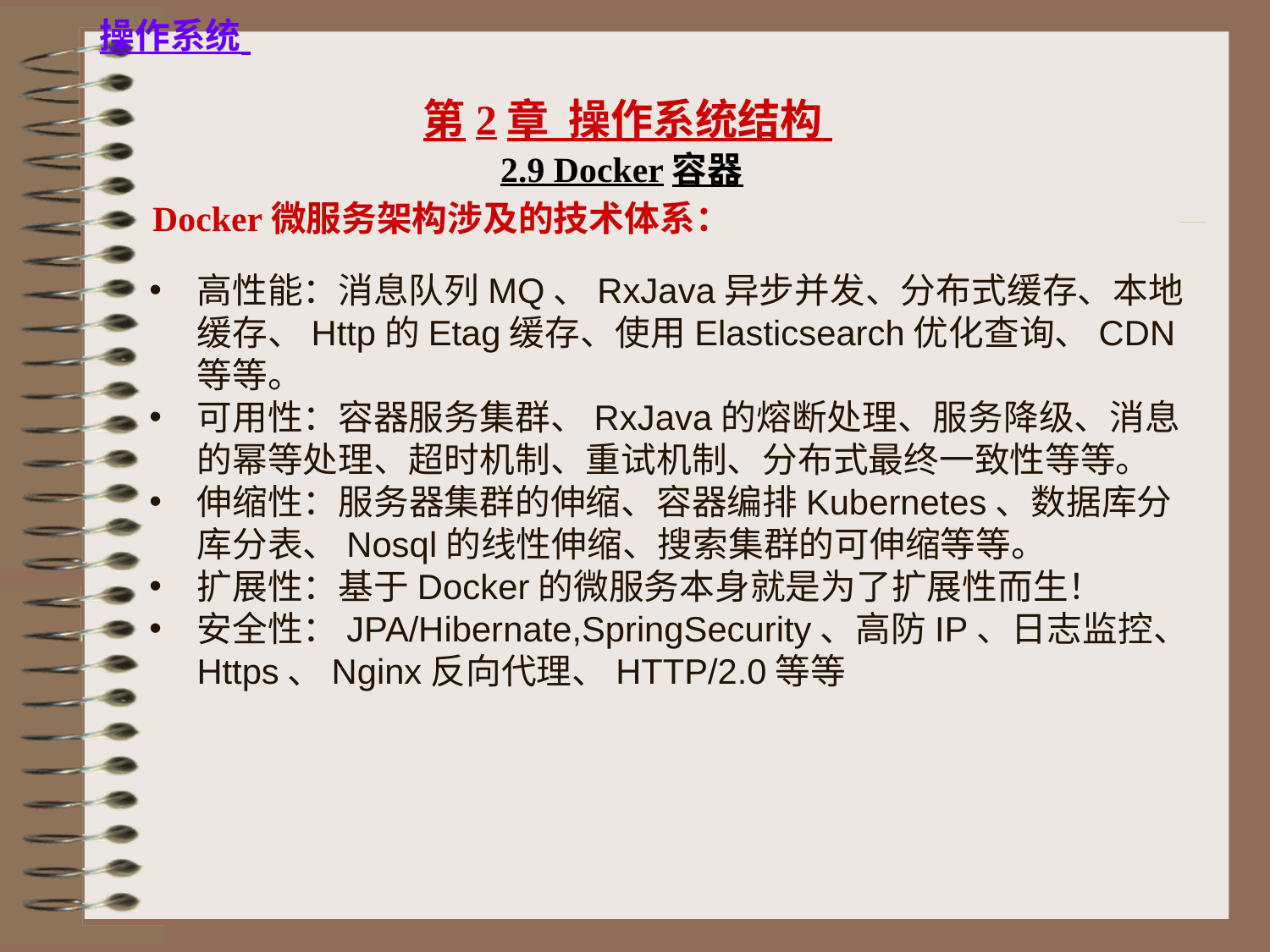

2.9 Docker容器
Docker微服务架构涉及的技术体系：

高性能：消息队列MQ、RxJava异步并发、分布式缓存、本地缓存、Http的Etag缓存、使用Elasticsearch优化查询、CDN等等。
可用性：容器服务集群、RxJava的熔断处理、服务降级、消息的幂等处理、超时机制、重试机制、分布式最终一致性等等。
伸缩性：服务器集群的伸缩、容器编排Kubernetes、数据库分库分表、Nosql的线性伸缩、搜索集群的可伸缩等等。
扩展性：基于Docker的微服务本身就是为了扩展性而生！
安全性：JPA/Hibernate,SpringSecurity、高防IP、日志监控、Https、Nginx反向代理、HTTP/2.0等等